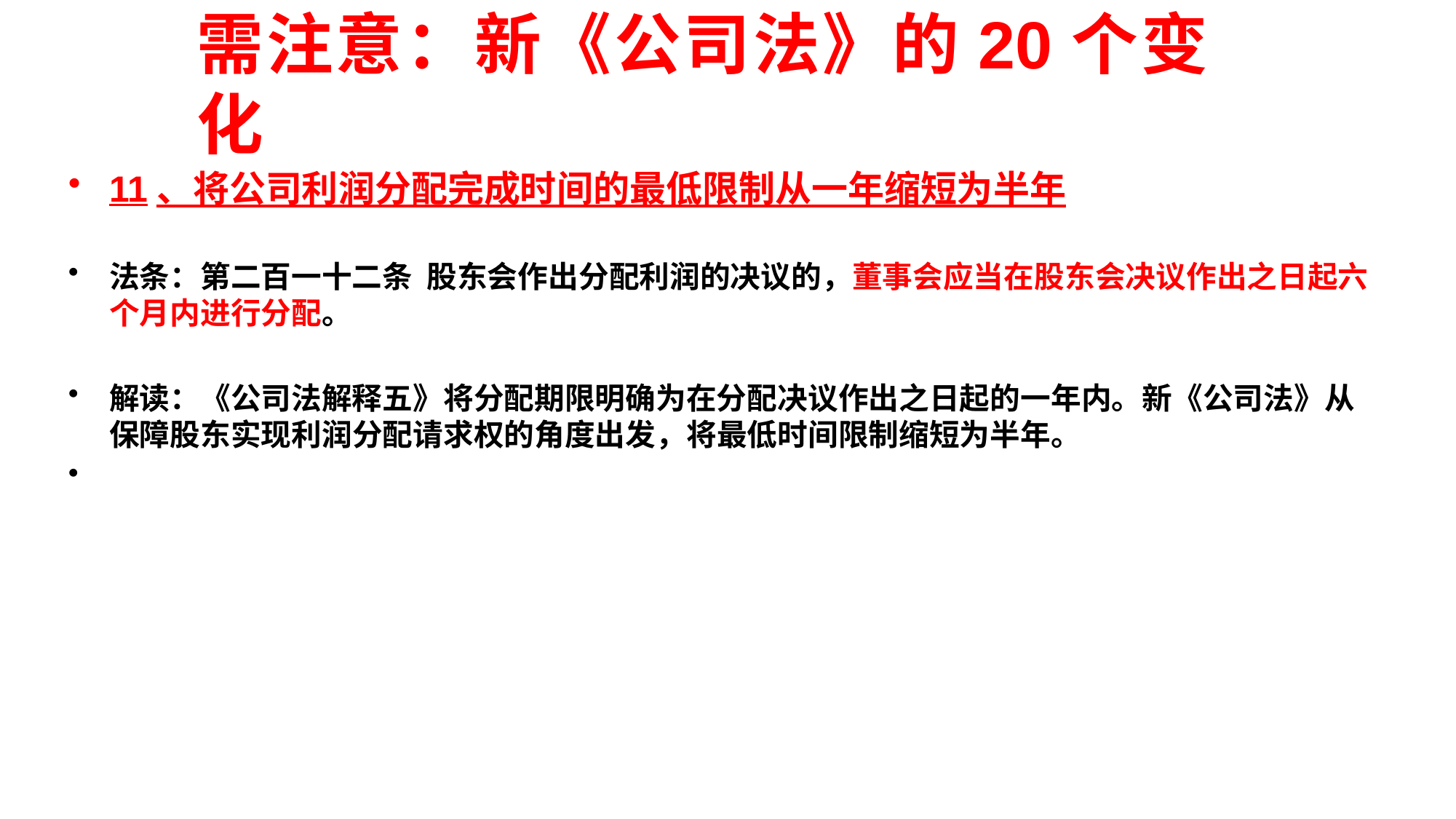

# 需注意：新《公司法》的20个变化
11、将公司利润分配完成时间的最低限制从一年缩短为半年

法条：第二百一十二条  股东会作出分配利润的决议的，董事会应当在股东会决议作出之日起六个月内进行分配。

解读：《公司法解释五》将分配期限明确为在分配决议作出之日起的一年内。新《公司法》从保障股东实现利润分配请求权的角度出发，将最低时间限制缩短为半年。